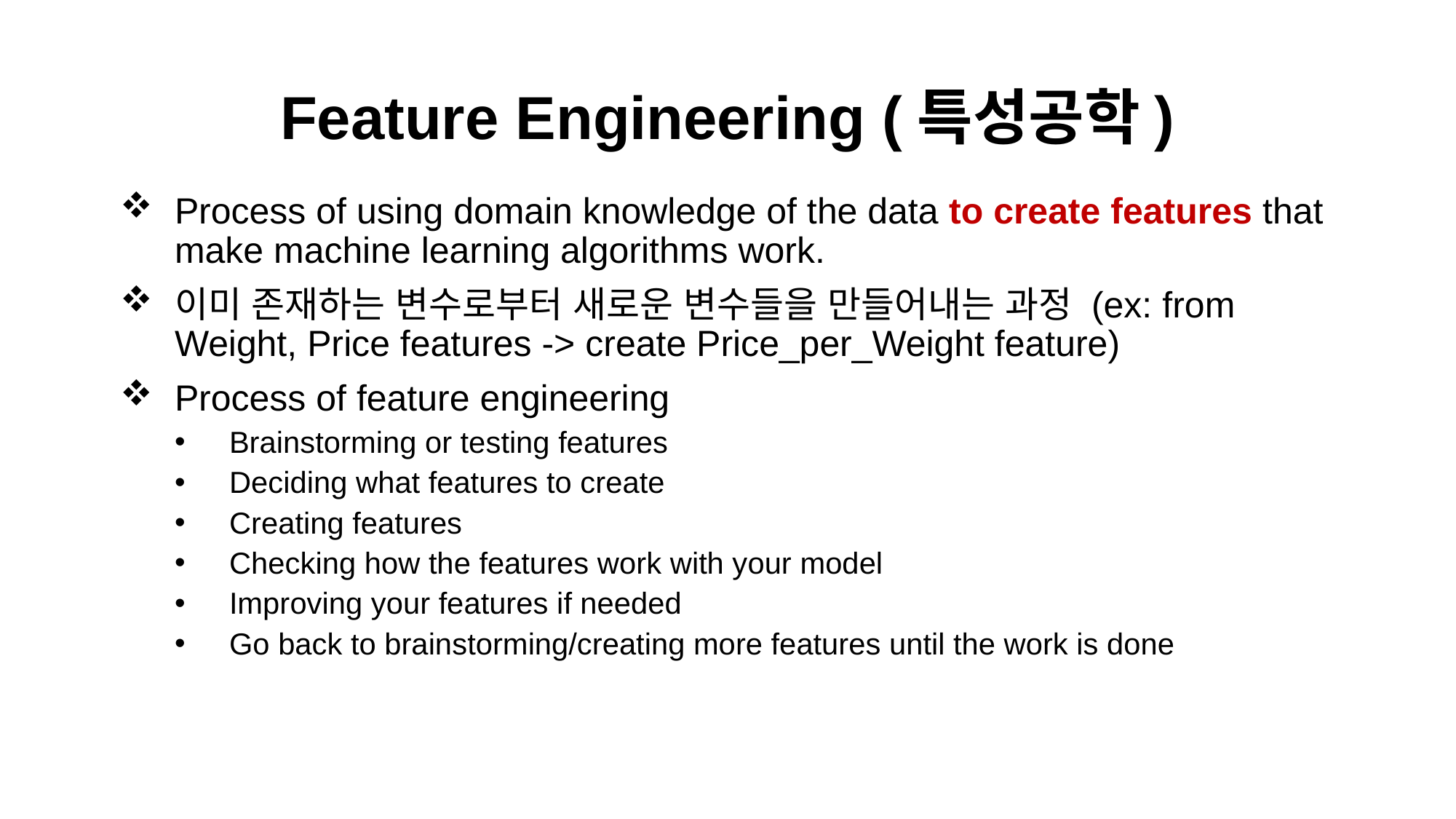

# Feature Engineering (특성공학)
Process of using domain knowledge of the data to create features that make machine learning algorithms work.
이미 존재하는 변수로부터 새로운 변수들을 만들어내는 과정 (ex: from Weight, Price features -> create Price_per_Weight feature)
Process of feature engineering
Brainstorming or testing features
Deciding what features to create
Creating features
Checking how the features work with your model
Improving your features if needed
Go back to brainstorming/creating more features until the work is done